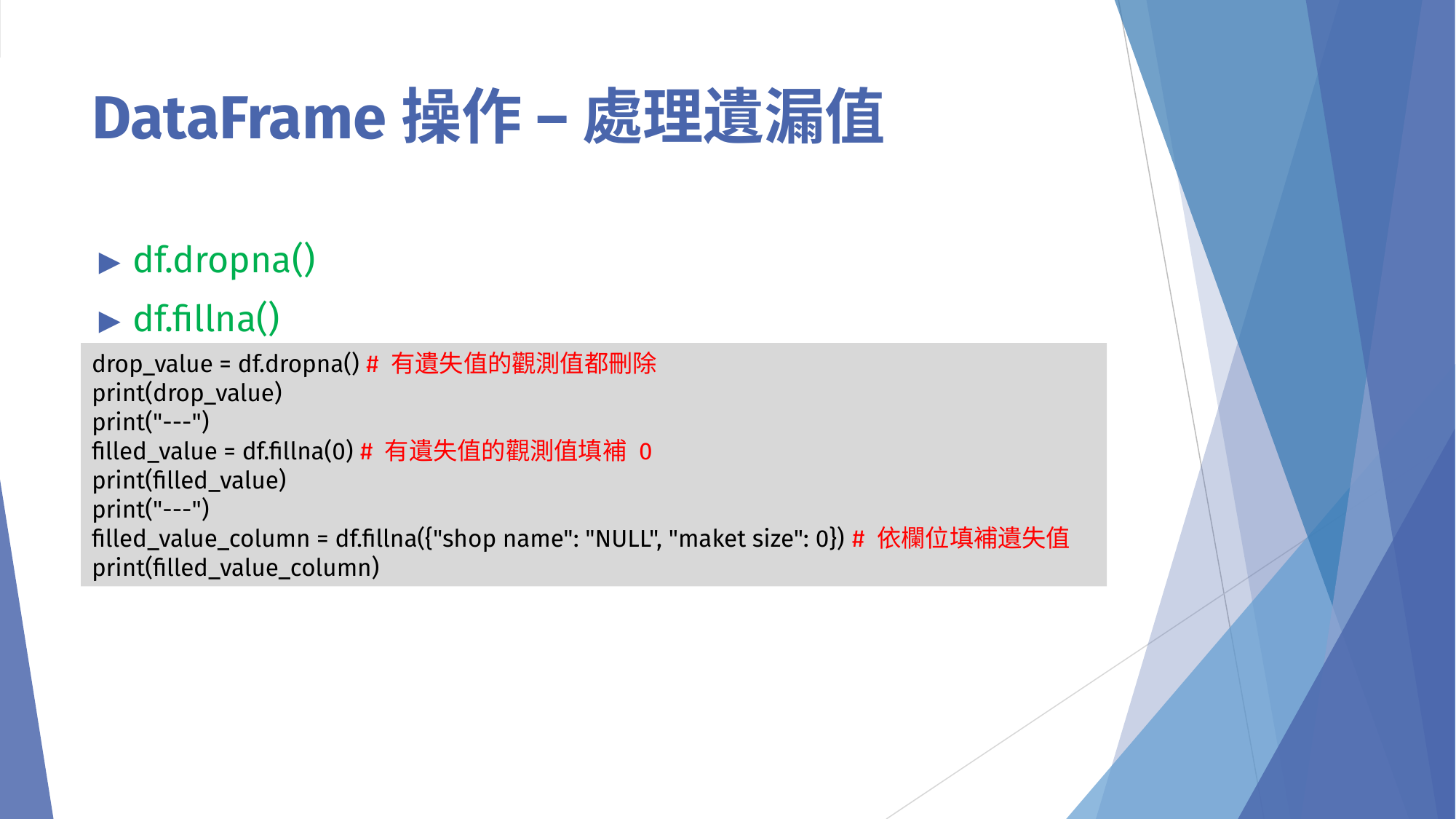

# DataFrame操作 – 處理遺漏值
df.dropna()
df.fillna()
drop_value = df.dropna() # 有遺失值的觀測值都刪除
print(drop_value)
print("---")
filled_value = df.fillna(0) # 有遺失值的觀測值填補 0
print(filled_value)
print("---")
filled_value_column = df.fillna({"shop name": "NULL", "maket size": 0}) # 依欄位填補遺失值
print(filled_value_column)